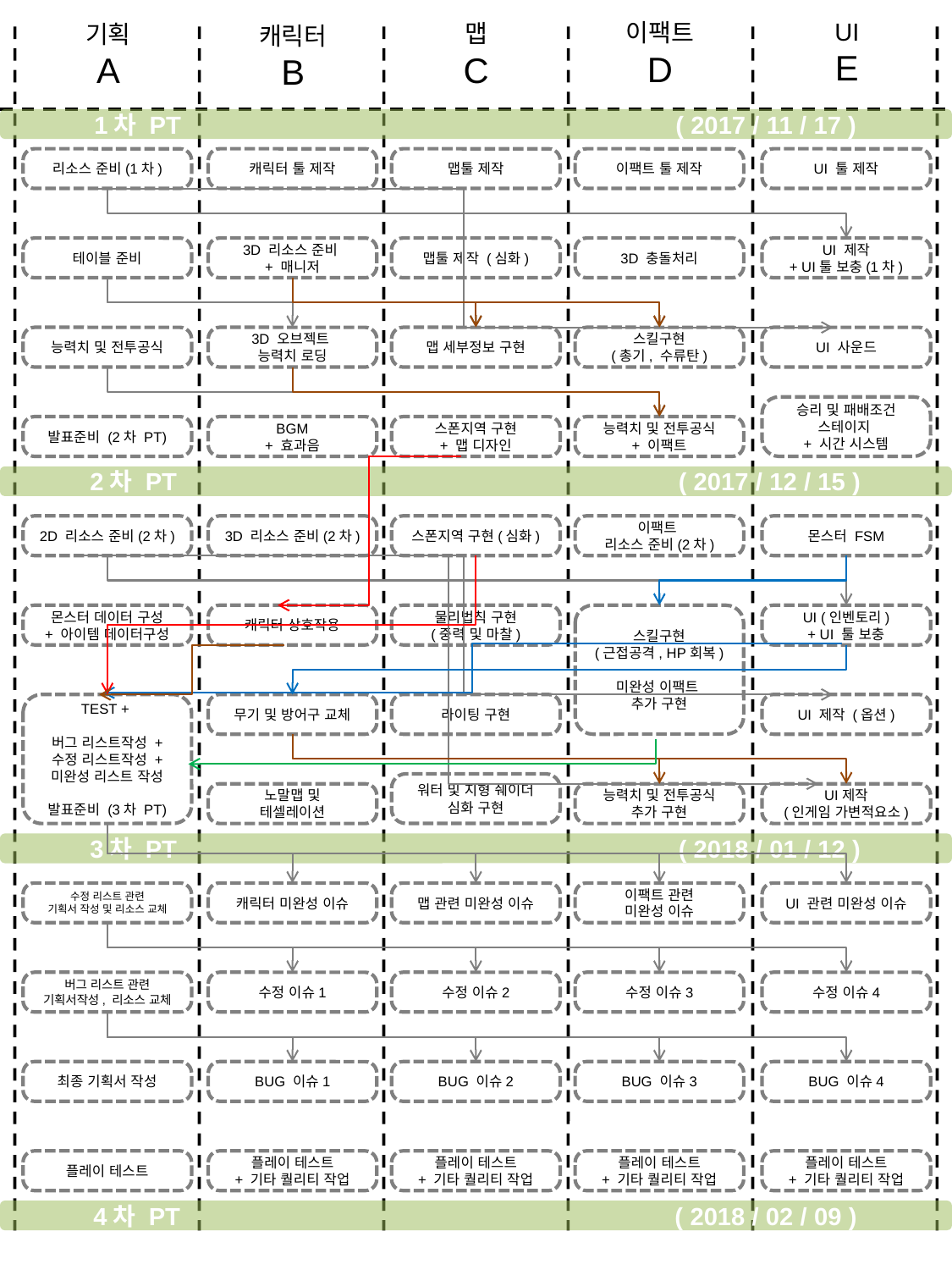

UI
E
이팩트
D
맵
C
기획
A
캐릭터
B
1차 PT                                                                       ( 2017 / 11 / 17 )
리소스 준비(1차)
캐릭터 툴 제작
맵툴 제작
이팩트 툴 제작
UI 툴 제작
테이블 준비
3D 리소스 준비
+ 매니저
맵툴 제작 (심화)
3D 충돌처리
UI 제작
+ UI툴 보충(1차)
능력치 및 전투공식
3D 오브젝트
능력치 로딩
맵 세부정보 구현
스킬구현
(총기, 수류탄)
UI 사운드
승리 및 패배조건
스테이지
+ 시간 시스템
발표준비 (2차 PT)
BGM
+ 효과음
스폰지역 구현
+ 맵 디자인
능력치 및 전투공식
+ 이팩트
2차 PT                                                                        ( 2017 / 12 / 15 )
2D 리소스 준비(2차)
3D 리소스 준비(2차)
스폰지역 구현(심화)
이팩트
리소스 준비(2차)
몬스터 FSM
몬스터 데이터 구성
+ 아이템 데이터구성
캐릭터 상호작용
물리법칙 구현
(중력 및 마찰)
스킬구현
(근접공격, HP회복)

미완성 이팩트
추가 구현
UI (인벤토리)
+ UI 툴 보충
TEST +

버그 리스트작성 +
수정 리스트작성 +
미완성 리스트 작성

발표준비 (3차 PT)
무기 및 방어구 교체
라이팅 구현
UI 제작 (옵션)
워터 및 지형 쉐이더
심화 구현
노말맵 및
테셀레이션
능력치 및 전투공식
추가 구현
UI제작
(인게임 가변적요소)
3차 PT                                                                        ( 2018 / 01 / 12 )
수정 리스트 관련
기획서 작성 및 리소스 교체
캐릭터 미완성 이슈
맵 관련 미완성 이슈
이팩트 관련
미완성 이슈
UI 관련 미완성 이슈
버그 리스트 관련
기획서작성, 리소스 교체
수정 이슈1
수정 이슈2
수정 이슈3
수정 이슈4
최종 기획서 작성
BUG 이슈1
BUG 이슈2
BUG 이슈3
BUG 이슈4
플레이 테스트
플레이 테스트
+ 기타 퀄리티 작업
플레이 테스트
+ 기타 퀄리티 작업
플레이 테스트
+ 기타 퀄리티 작업
플레이 테스트
+ 기타 퀄리티 작업
4차 PT                                                                       ( 2018 / 02 / 09 )